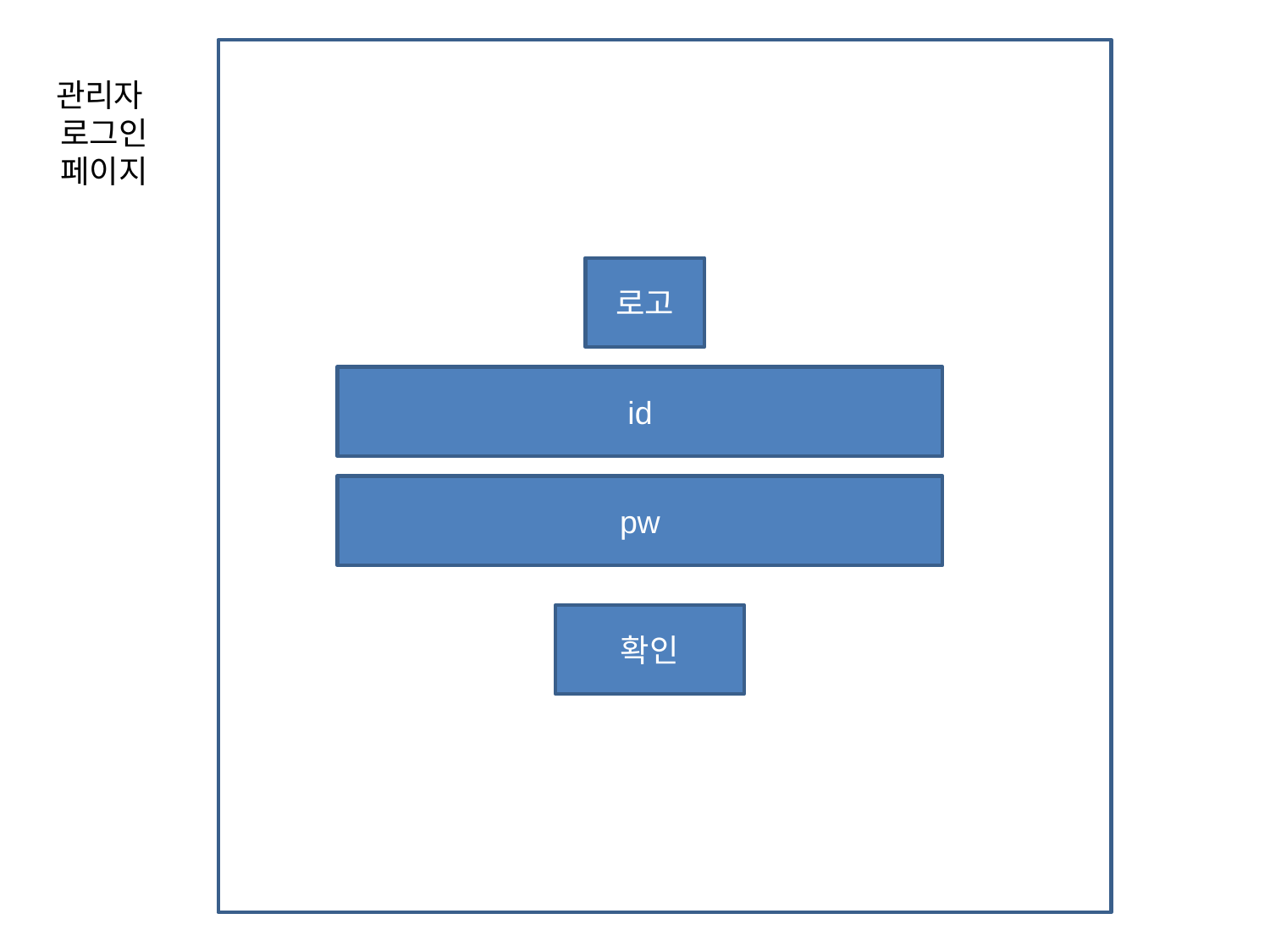

관리자
로그인
페이지
로고
id
pw
확인